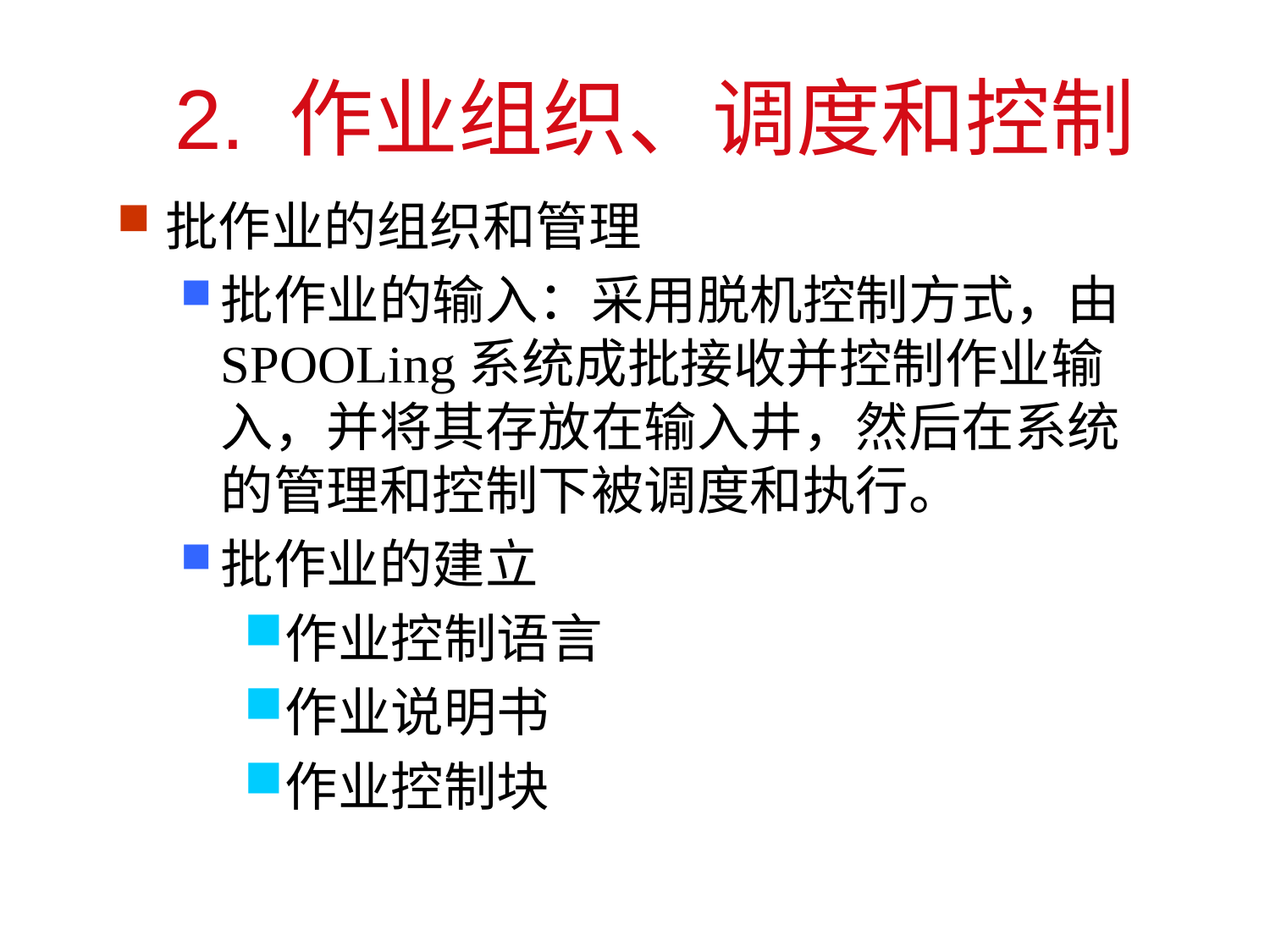

2. 作业组织、调度和控制
批作业的组织和管理
批作业的输入：采用脱机控制方式，由SPOOLing系统成批接收并控制作业输入，并将其存放在输入井，然后在系统的管理和控制下被调度和执行。
批作业的建立
作业控制语言
作业说明书
作业控制块